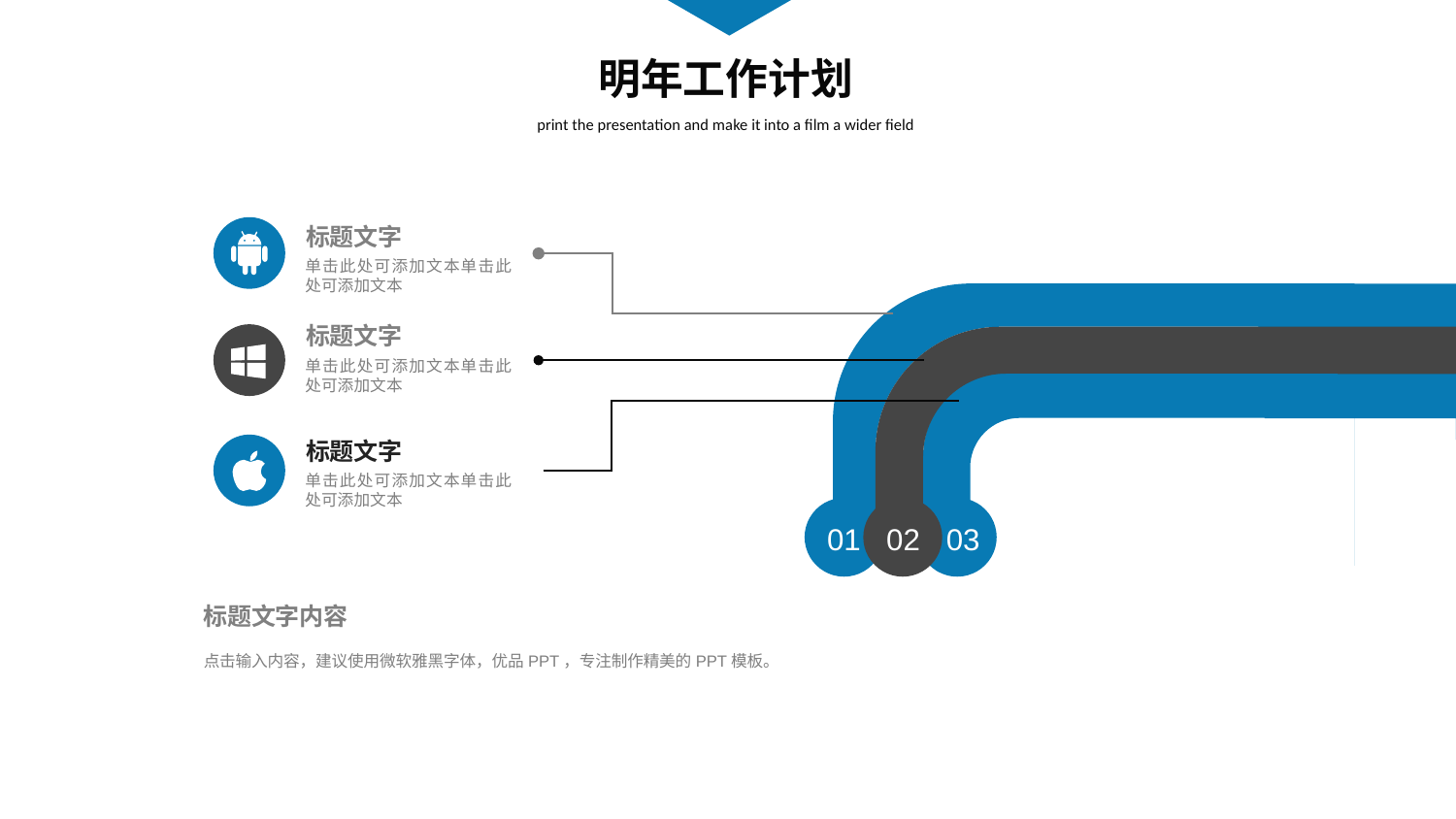

明年工作计划
print the presentation and make it into a film a wider field
标题文字
单击此处可添加文本单击此处可添加文本

01

02

03
标题文字
单击此处可添加文本单击此处可添加文本

标题文字
单击此处可添加文本单击此处可添加文本

标题文字内容
点击输入内容，建议使用微软雅黑字体，优品PPT，专注制作精美的PPT模板。